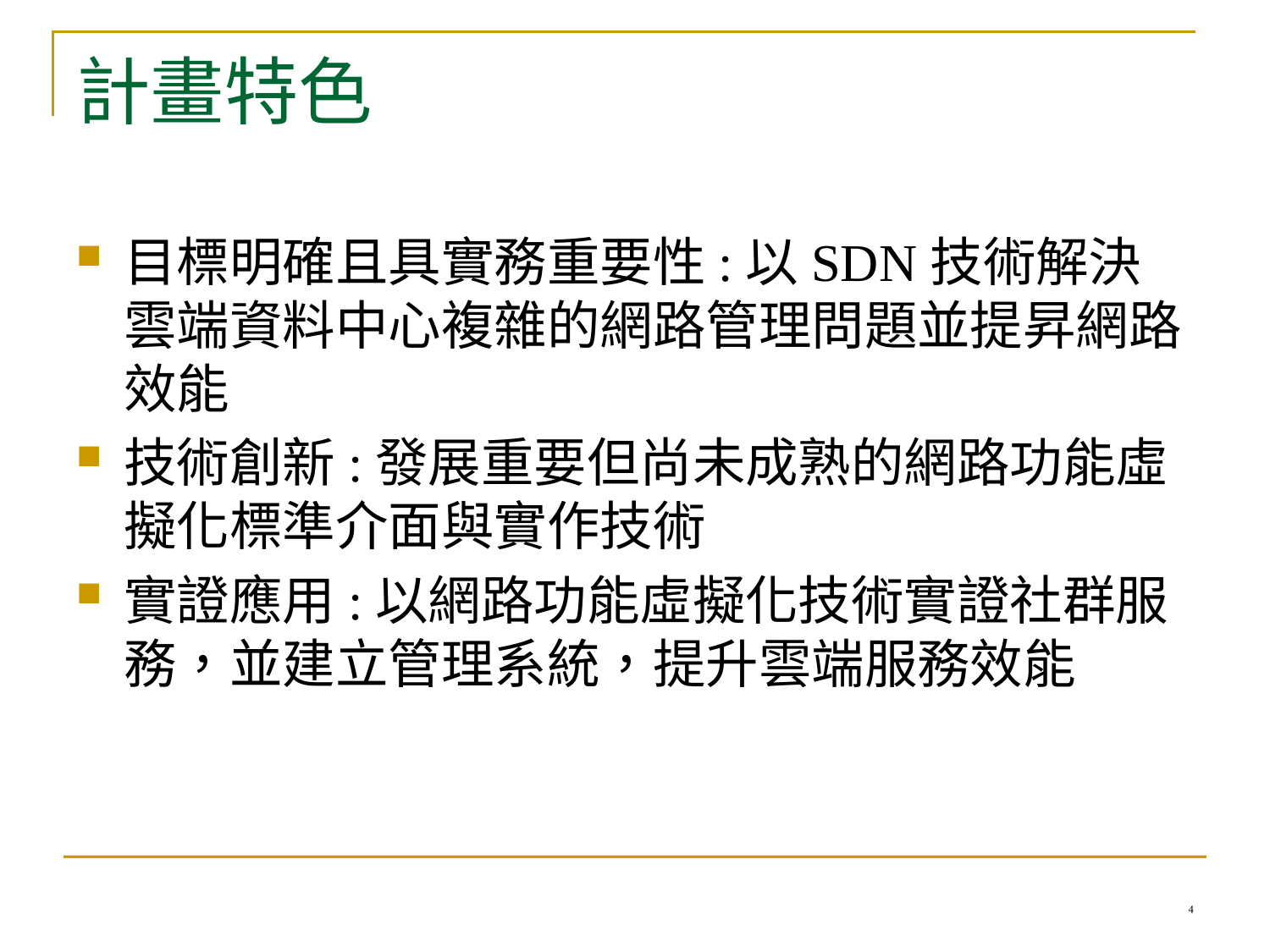

# 計畫特色
目標明確且具實務重要性:以SDN技術解決雲端資料中心複雜的網路管理問題並提昇網路效能
技術創新:發展重要但尚未成熟的網路功能虛擬化標準介面與實作技術
實證應用:以網路功能虛擬化技術實證社群服務，並建立管理系統，提升雲端服務效能
4